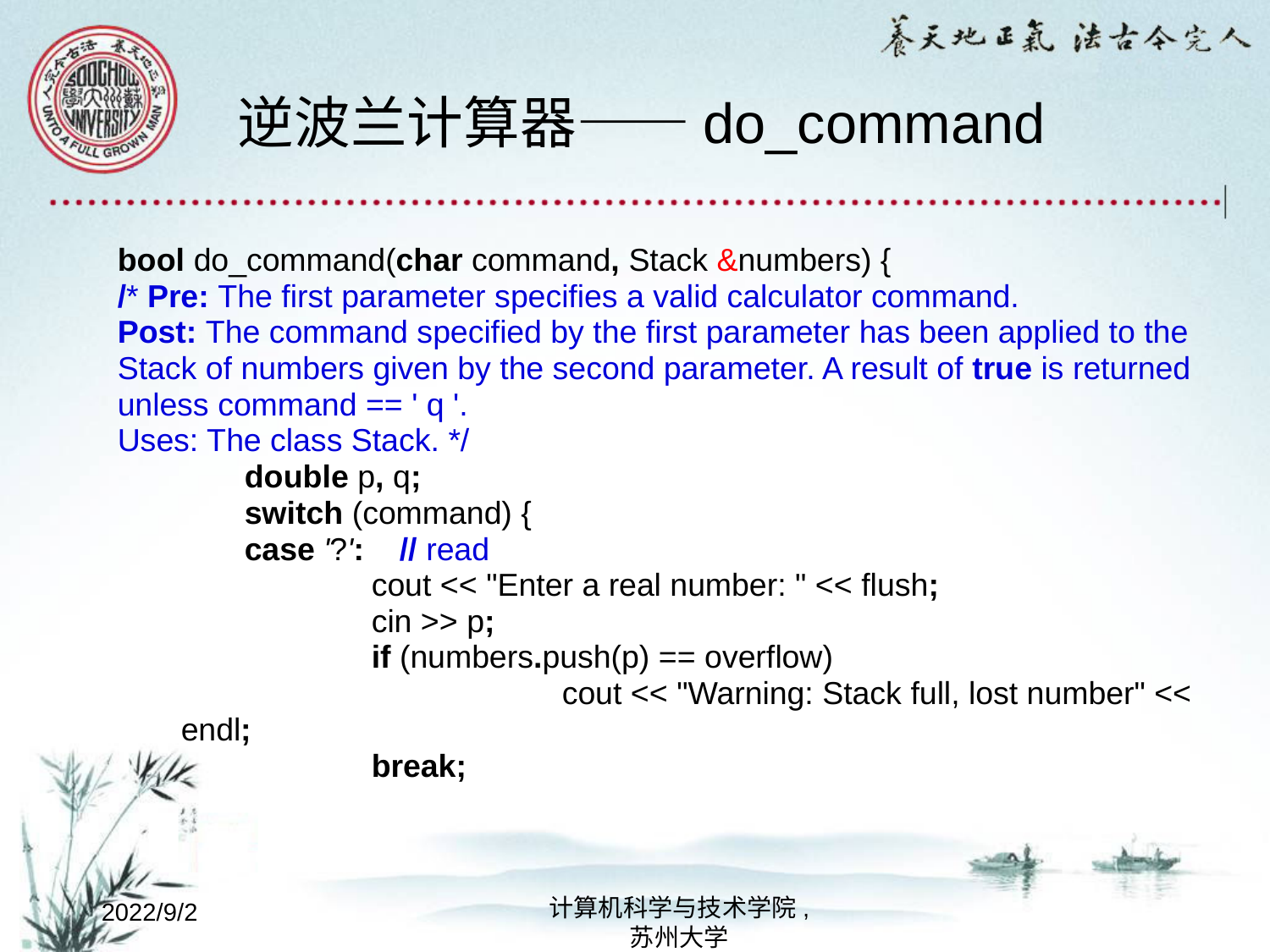

# 逆波兰计算器——do_command
bool do_command(char command, Stack &numbers) {
/* Pre: The first parameter specifies a valid calculator command.
Post: The command specified by the first parameter has been applied to the Stack of numbers given by the second parameter. A result of true is returned unless command == ' q '.
Uses: The class Stack. */
	double p, q;
	switch (command) {
	case '?':    // read
		cout << "Enter a real number: " << flush;
		cin >> p;
		if (numbers.push(p) == overflow)
			cout << "Warning: Stack full, lost number" << endl;
		break;

计算机科学与技术学院,
苏州大学
2022/9/2